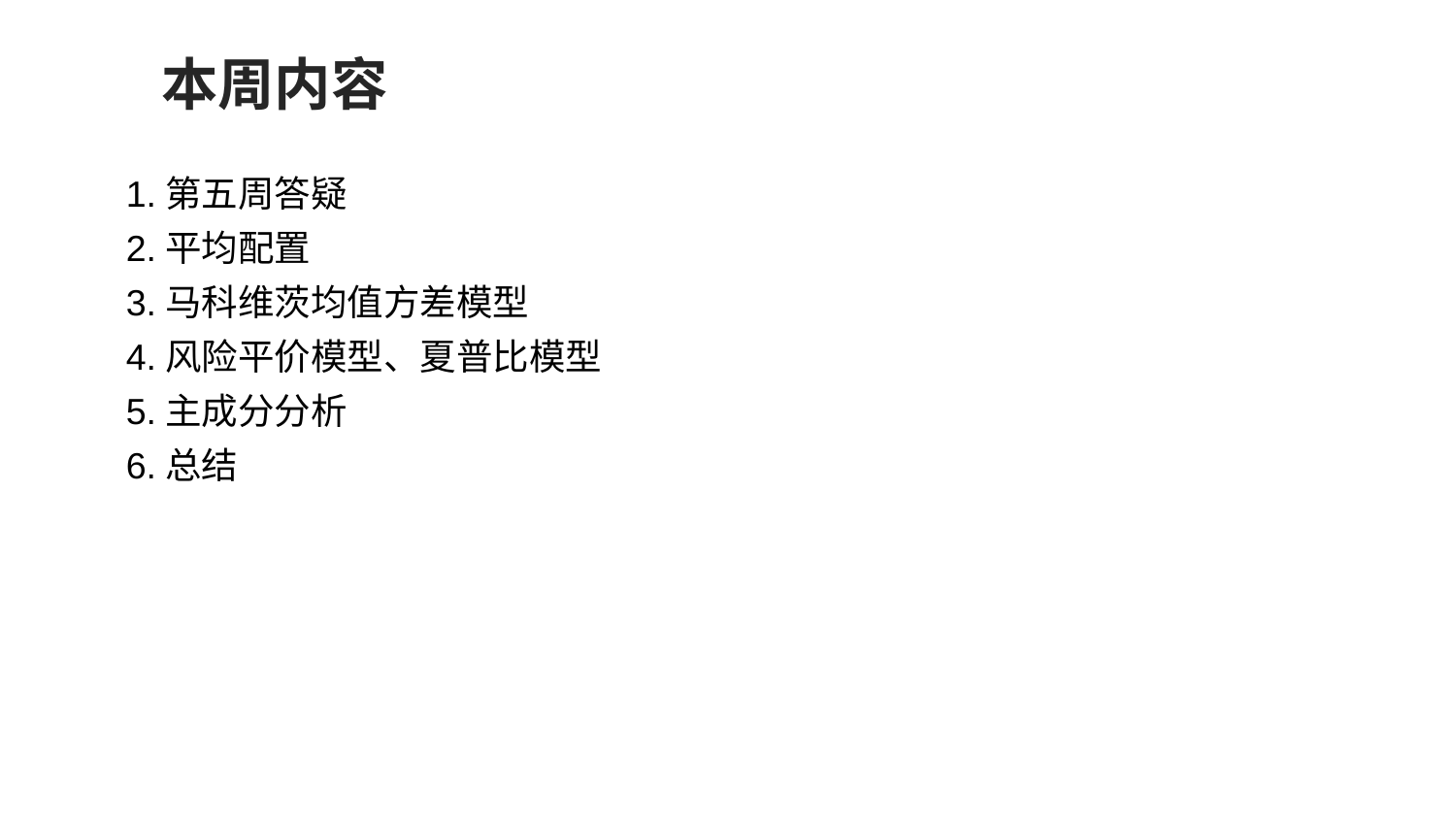

# 本周内容
1.第五周答疑
2.平均配置
3.马科维茨均值方差模型
4.风险平价模型、夏普比模型
5.主成分分析
6.总结